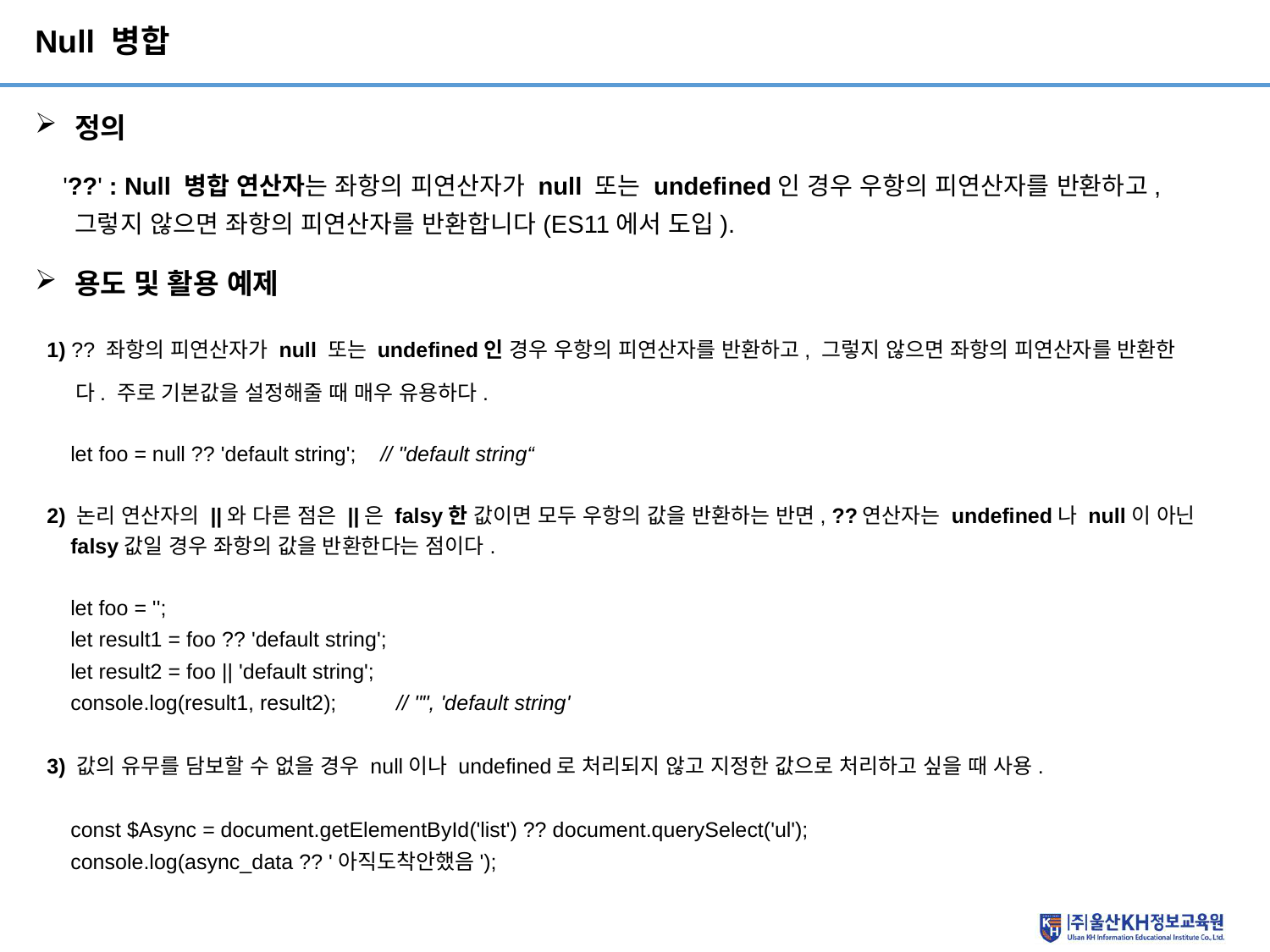

# Null 병합

정의
    '??' : Null 병합 연산자는 좌항의 피연산자가 null 또는 undefined인 경우 우항의 피연산자를 반환하고, 그렇지 않으면 좌항의 피연산자를 반환합니다(ES11에서 도입).
용도 및 활용 예제

  1) ?? 좌항의 피연산자가 null 또는 undefined인 경우 우항의 피연산자를 반환하고, 그렇지 않으면 좌항의 피연산자를 반환한
      다. 주로 기본값을 설정해줄 때 매우 유용하다.

      let foo = null ?? 'default string';    // "default string“

  2) 논리 연산자의 ||와 다른 점은 ||은 falsy한 값이면 모두 우항의 값을 반환하는 반면, ??연산자는 undefined나 null이 아닌
      falsy값일 경우 좌항의 값을 반환한다는 점이다.

      let foo = '';
      let result1 = foo ?? 'default string';
      let result2 = foo || 'default string';
      console.log(result1, result2);          // "", 'default string'

  3) 값의 유무를 담보할 수 없을 경우 null이나 undefined로 처리되지 않고 지정한 값으로 처리하고 싶을 때 사용.

      const $Async = document.getElementById('list') ?? document.querySelect('ul');
      console.log(async_data ?? '아직도착안했음');